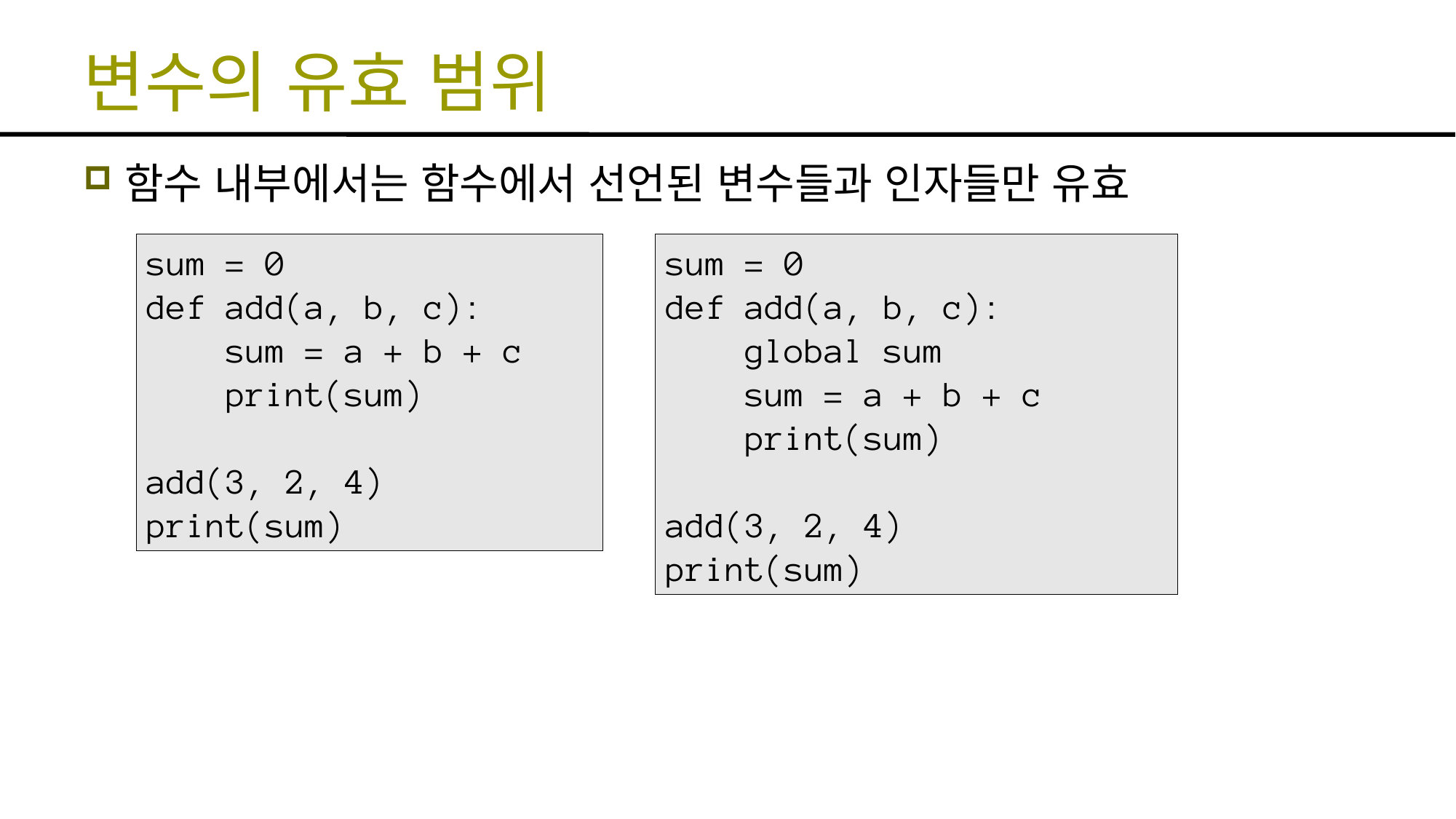

# 변수의 유효 범위
함수 내부에서는 함수에서 선언된 변수들과 인자들만 유효
sum = 0
def add(a, b, c):
    sum = a + b + c
    print(sum)

add(3, 2, 4)
print(sum)
sum = 0
def add(a, b, c):
    global sum
    sum = a + b + c
    print(sum)

add(3, 2, 4)
print(sum)